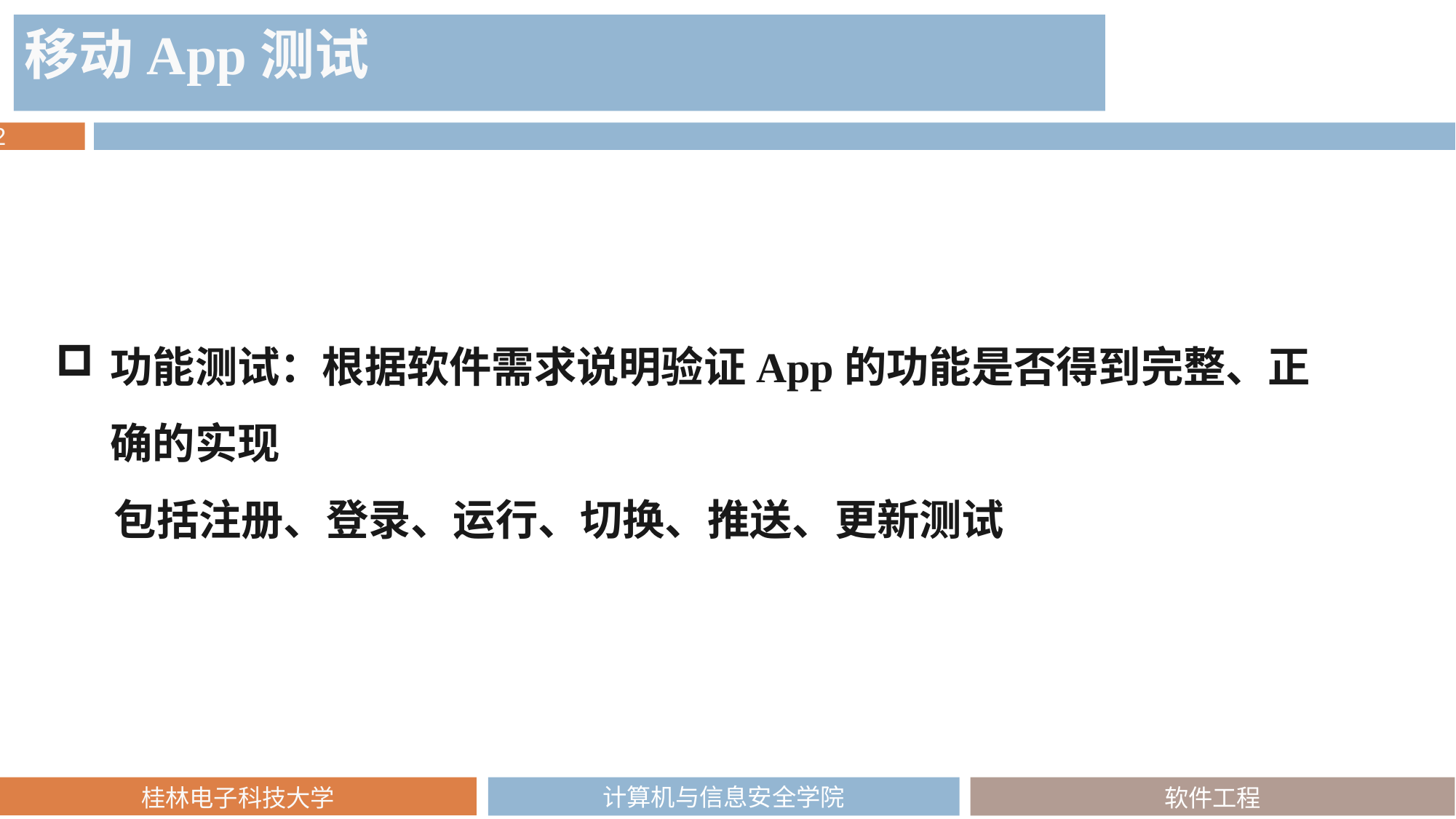

移动App测试
功能测试：根据软件需求说明验证App的功能是否得到完整、正确的实现
     包括注册、登录、运行、切换、推送、更新测试